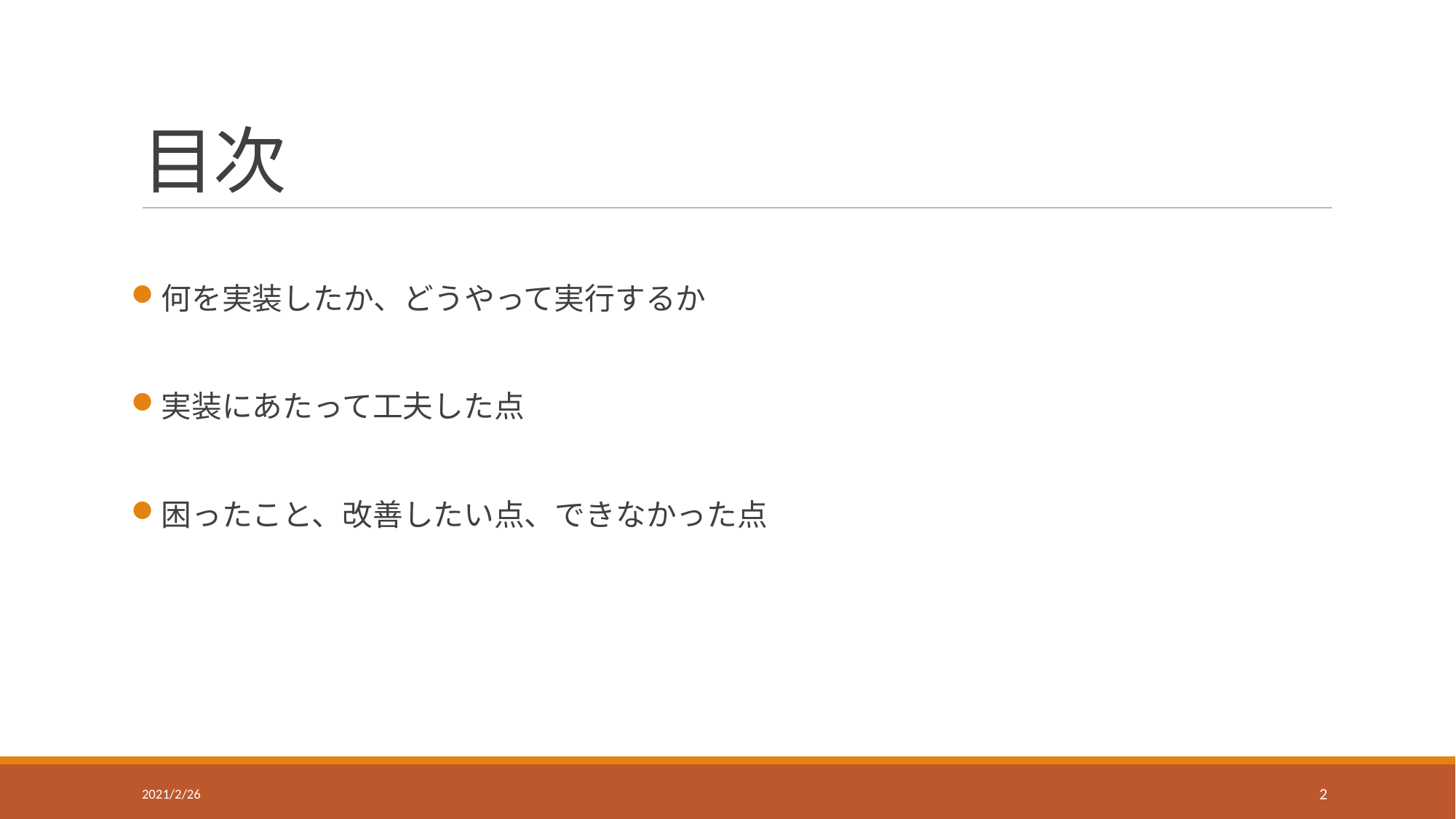

# 目次

何を実装したか、どうやって実行するか

実装にあたって工夫した点

困ったこと、改善したい点、できなかった点
2021/2/26
2